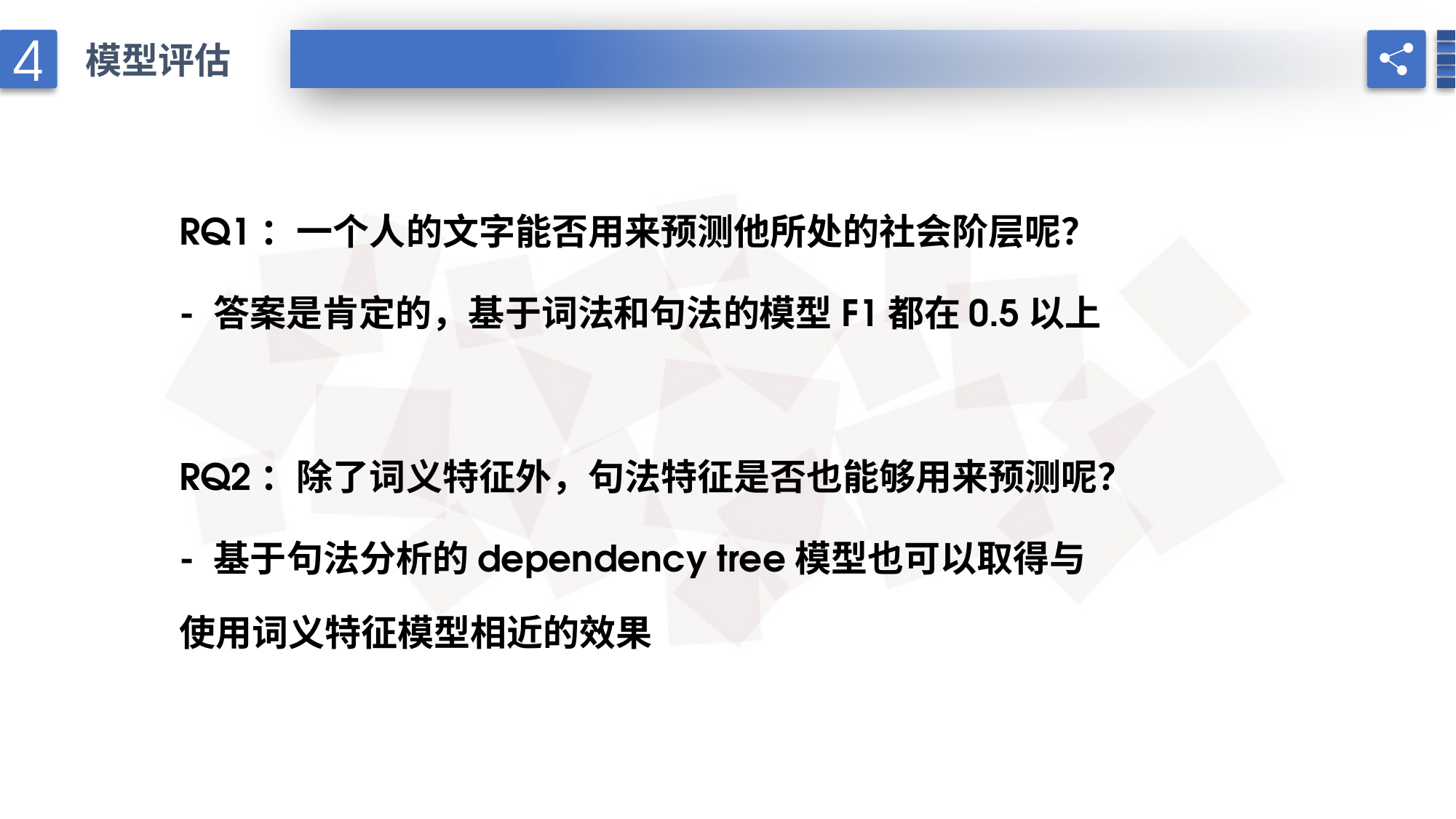

4

模型评估
RQ1：一个人的文字能否用来预测他所处的社会阶层呢？
- 答案是肯定的，基于词法和句法的模型F1都在0.5以上

RQ2：除了词义特征外，句法特征是否也能够用来预测呢？
- 基于句法分析的dependency tree模型也可以取得与使用词义特征模型相近的效果